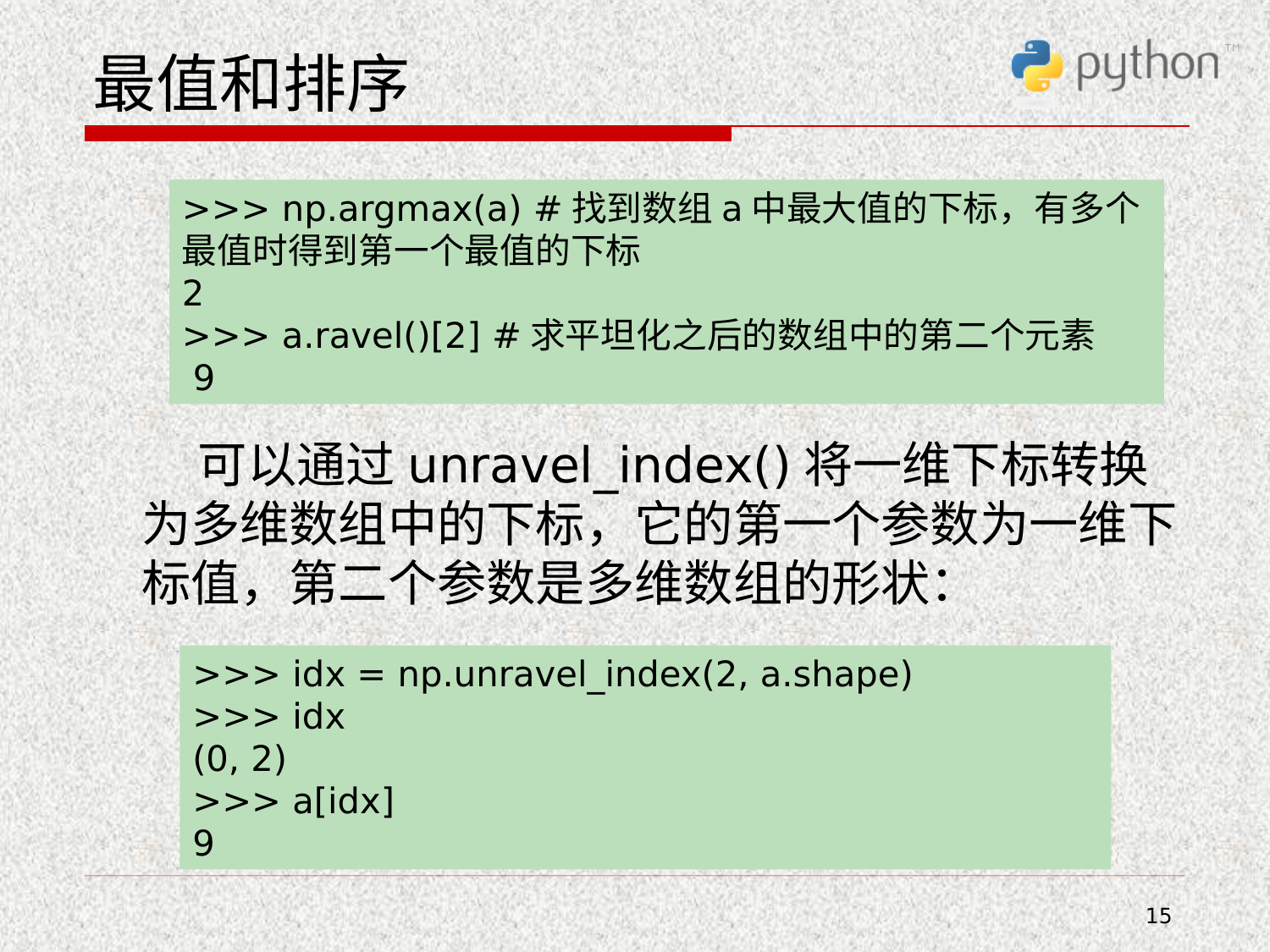

# 最值和排序

          可以通过unravel_index()将一维下标转换为多维数组中的下标，它的第一个参数为一维下标值，第二个参数是多维数组的形状：
>>> np.argmax(a) #找到数组a中最大值的下标，有多个最值时得到第一个最值的下标
2
>>> a.ravel()[2] #求平坦化之后的数组中的第二个元素
 9
>>> idx = np.unravel_index(2, a.shape)
>>> idx
(0, 2)
>>> a[idx]
9
15